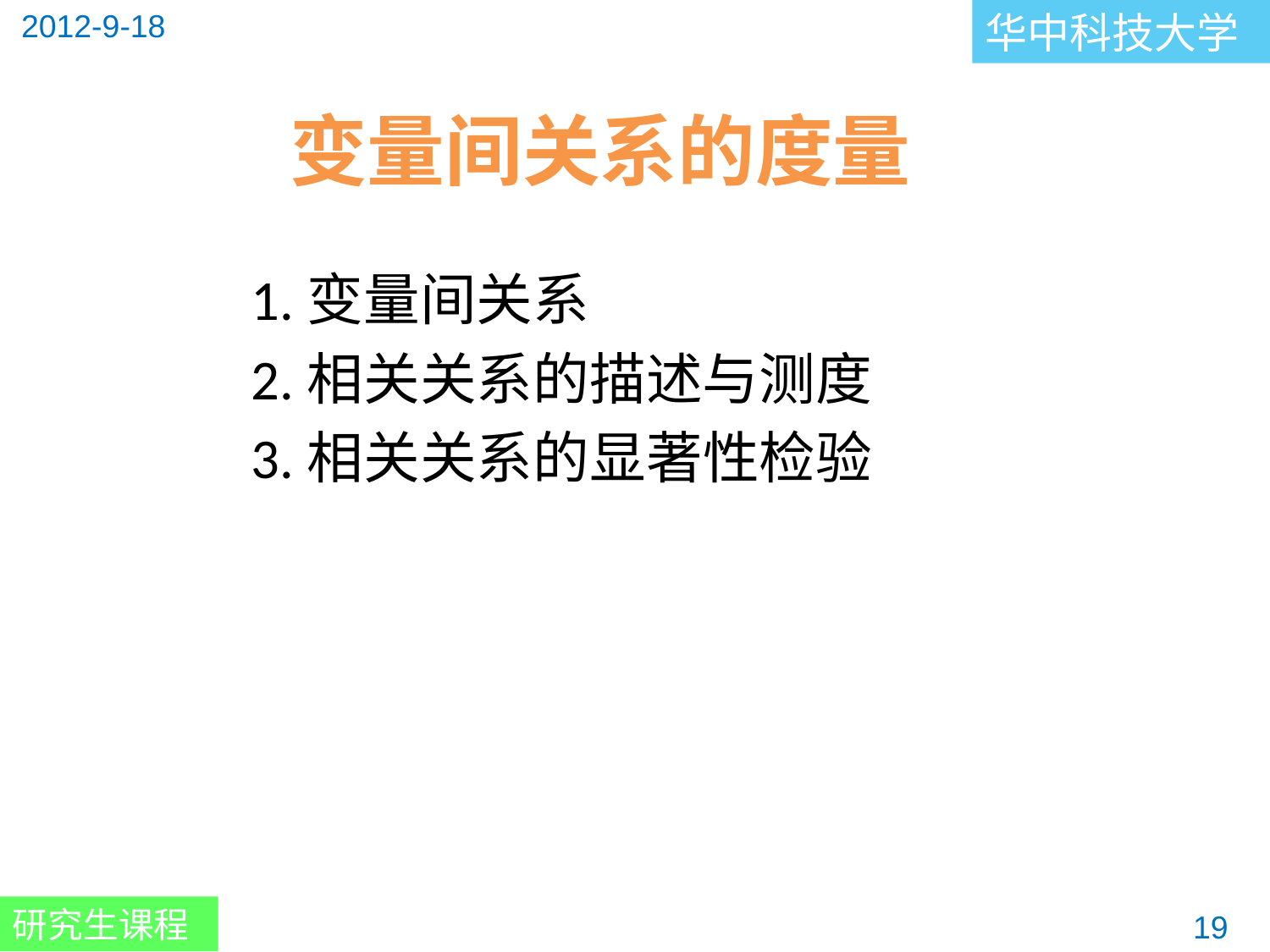

变量间关系的度量
1.变量间关系
2.相关关系的描述与测度
3.相关关系的显著性检验